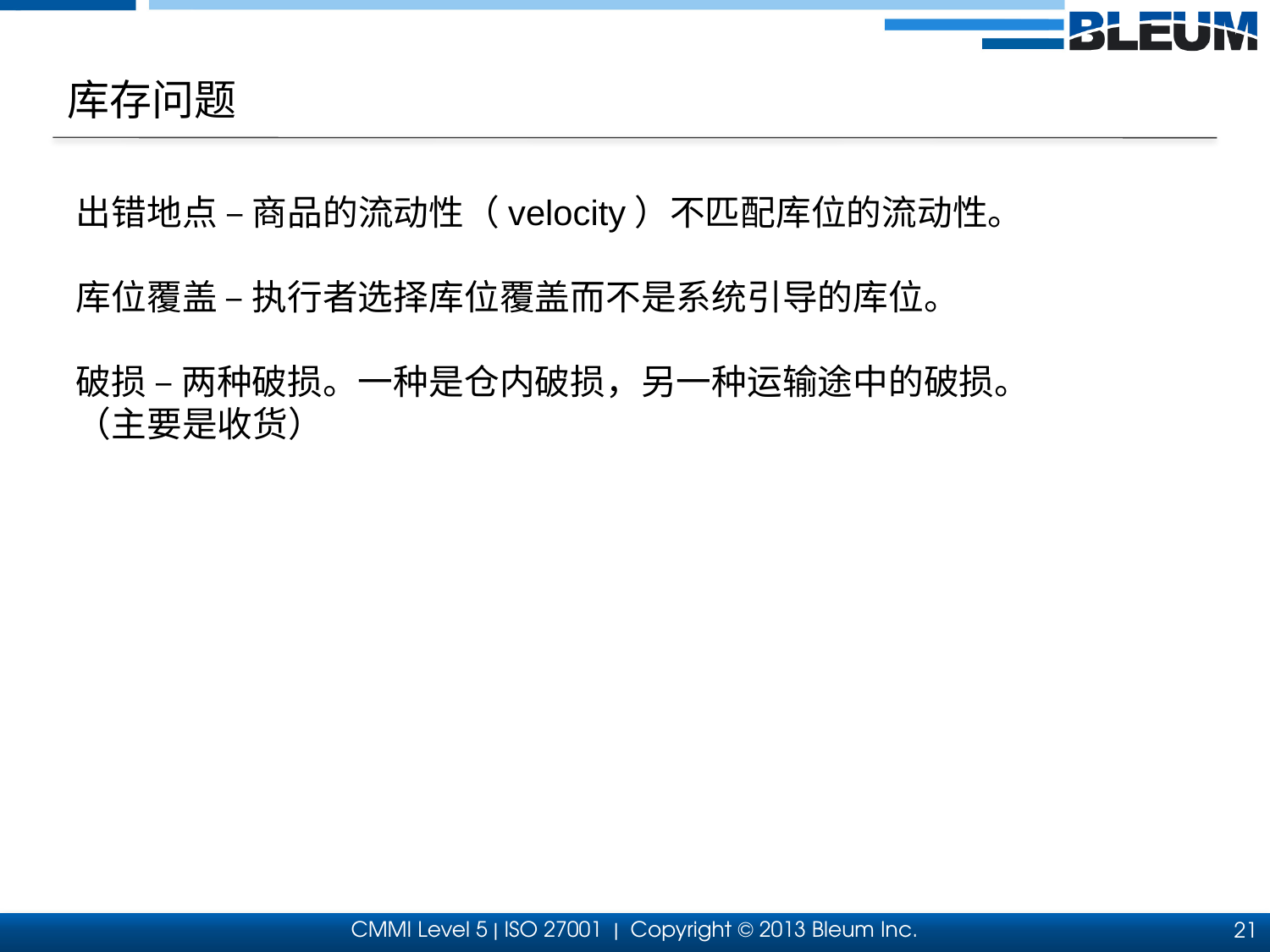

库存问题
出错地点 – 商品的流动性（velocity）不匹配库位的流动性。

库位覆盖 – 执行者选择库位覆盖而不是系统引导的库位。

破损 – 两种破损。一种是仓内破损，另一种运输途中的破损。（主要是收货）

21